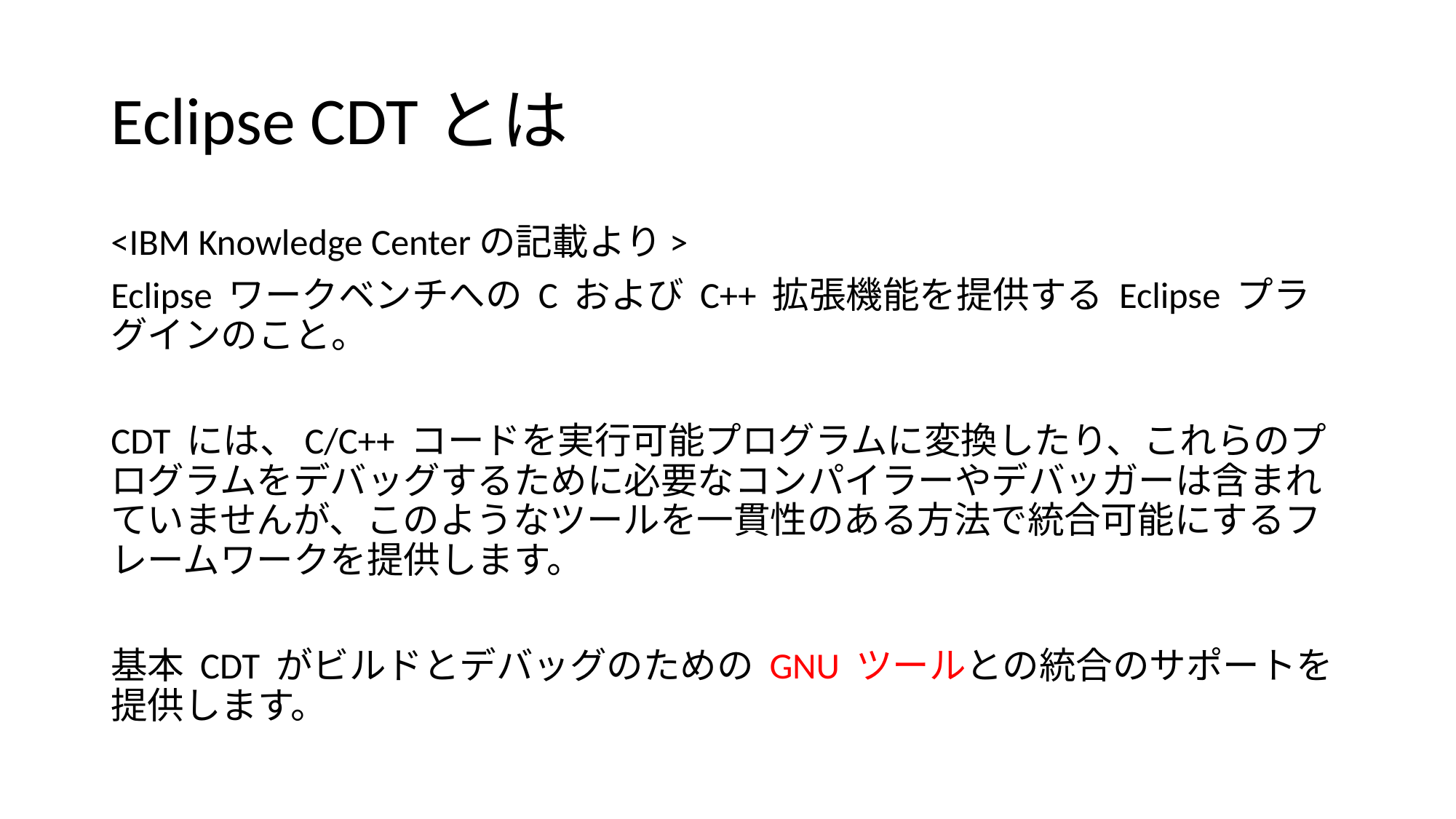

# Eclipse CDTとは
<IBM Knowledge Centerの記載より>
Eclipse ワークベンチへの C および C++ 拡張機能を提供する Eclipse プラグインのこと。

CDT には、C/C++ コードを実行可能プログラムに変換したり、これらのプログラムをデバッグするために必要なコンパイラーやデバッガーは含まれていませんが、このようなツールを一貫性のある方法で統合可能にするフレームワークを提供します。

基本 CDT がビルドとデバッグのための GNU ツールとの統合のサポートを提供します。